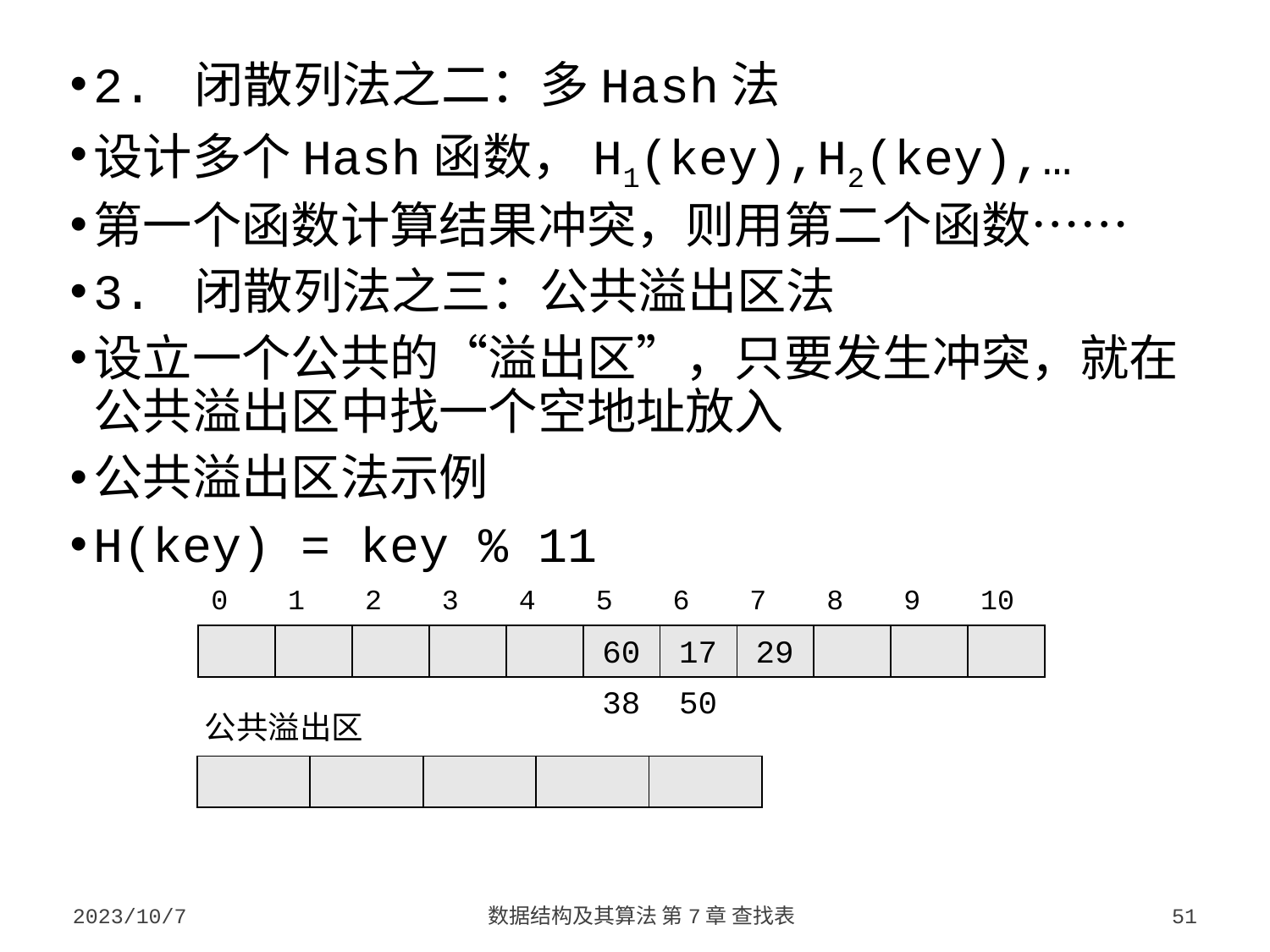

2. 闭散列法之二：多Hash法
设计多个Hash函数，H1(key),H2(key),…
第一个函数计算结果冲突，则用第二个函数……
3. 闭散列法之三：公共溢出区法
设立一个公共的“溢出区”，只要发生冲突，就在公共溢出区中找一个空地址放入
公共溢出区法示例
H(key) = key % 11
| 0 | 1 | 2 | 3 | 4 | 5 | 6 | 7 | 8 | 9 | 10 |
| --- | --- | --- | --- | --- | --- | --- | --- | --- | --- | --- |
60
17
29
|  |  |  |  |  |  |  |  |  |  |  |
| --- | --- | --- | --- | --- | --- | --- | --- | --- | --- | --- |
38
50
公共溢出区
|  |  |  |  |  |
| --- | --- | --- | --- | --- |
2023/10/7
数据结构及其算法 第7章 查找表
51